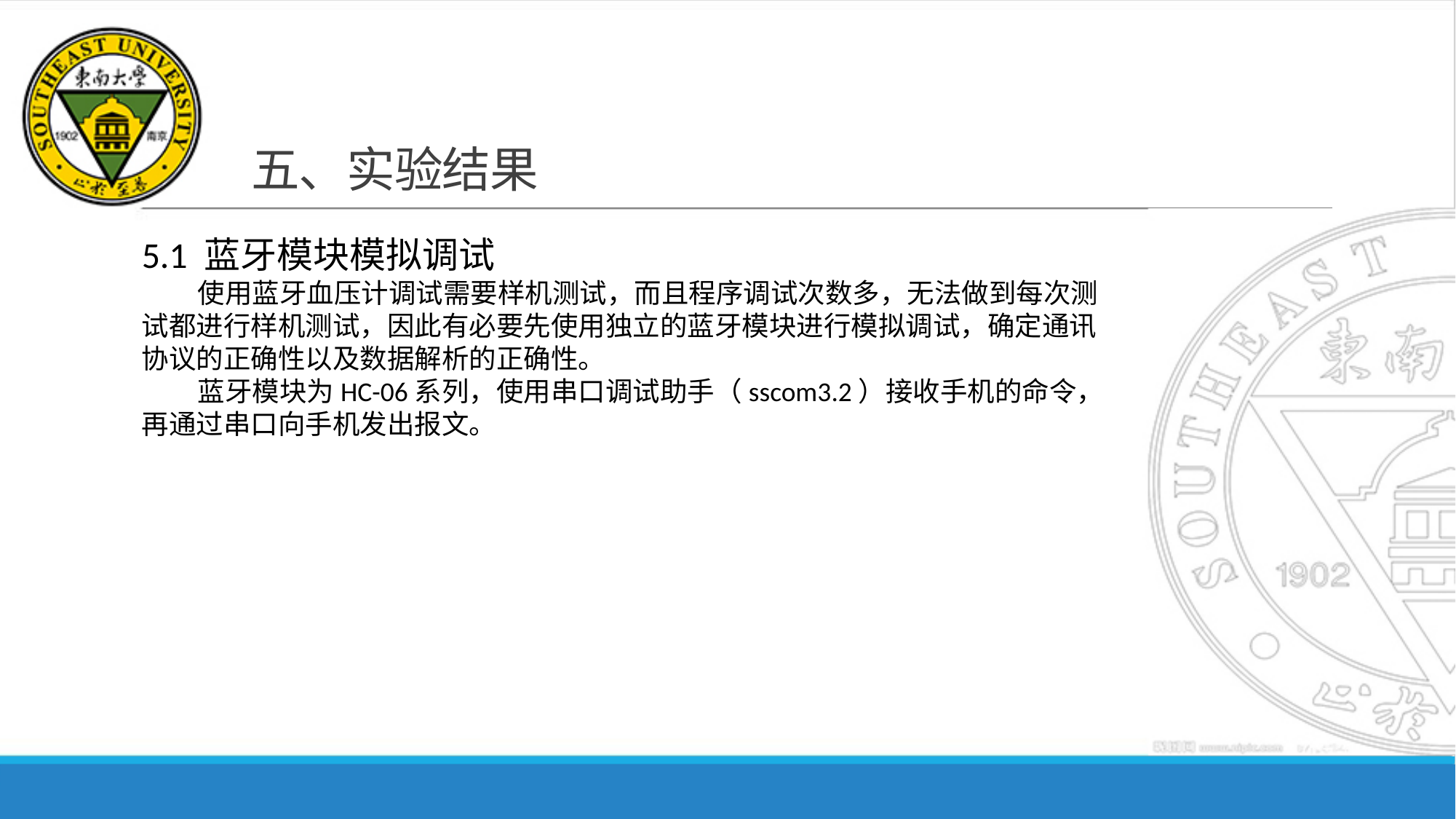

# 五、实验结果
5.1 蓝牙模块模拟调试
        使用蓝牙血压计调试需要样机测试，而且程序调试次数多，无法做到每次测试都进行样机测试，因此有必要先使用独立的蓝牙模块进行模拟调试，确定通讯协议的正确性以及数据解析的正确性。
        蓝牙模块为HC-06系列，使用串口调试助手（sscom3.2）接收手机的命令，再通过串口向手机发出报文。